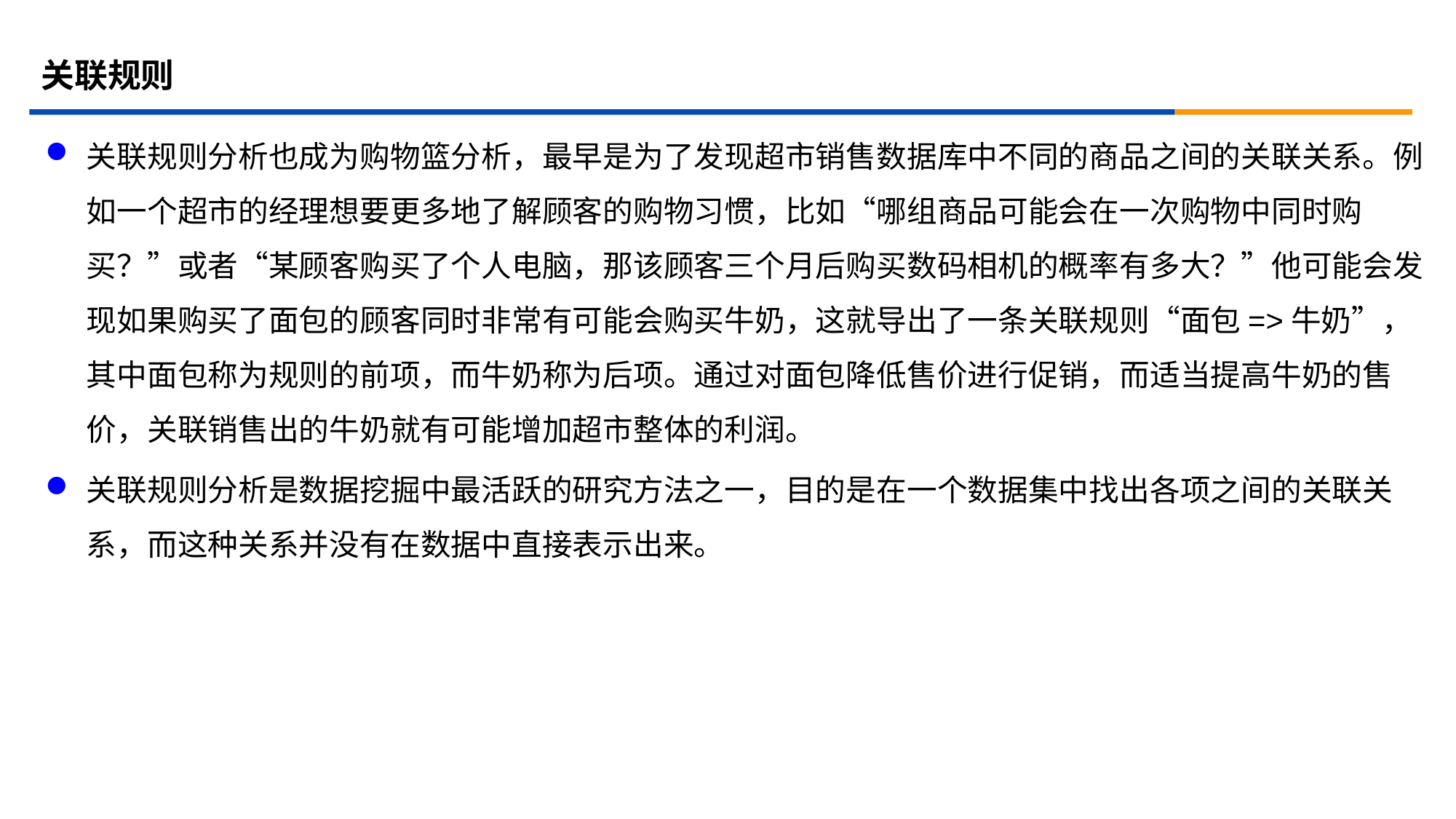

# 关联规则
关联规则分析也成为购物篮分析，最早是为了发现超市销售数据库中不同的商品之间的关联关系。例如一个超市的经理想要更多地了解顾客的购物习惯，比如“哪组商品可能会在一次购物中同时购买？”或者“某顾客购买了个人电脑，那该顾客三个月后购买数码相机的概率有多大？”他可能会发现如果购买了面包的顾客同时非常有可能会购买牛奶，这就导出了一条关联规则“面包=>牛奶”，其中面包称为规则的前项，而牛奶称为后项。通过对面包降低售价进行促销，而适当提高牛奶的售价，关联销售出的牛奶就有可能增加超市整体的利润。
关联规则分析是数据挖掘中最活跃的研究方法之一，目的是在一个数据集中找出各项之间的关联关系，而这种关系并没有在数据中直接表示出来。